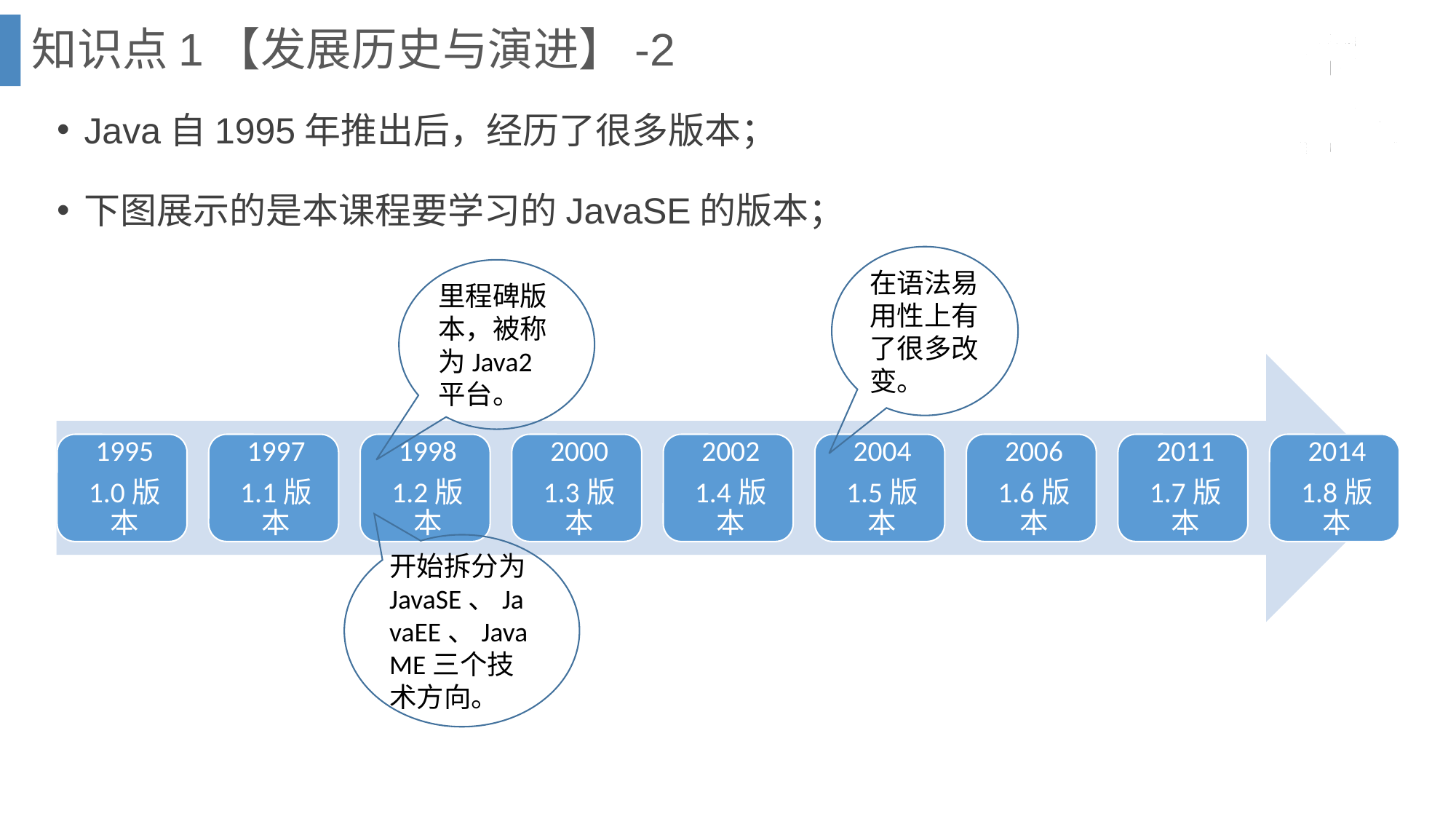

知识点1【发展历史与演进】-2
Java自1995年推出后，经历了很多版本；
下图展示的是本课程要学习的JavaSE的版本；
在语法易用性上有了很多改变。
里程碑版本，被称为Java2平台。
1995
1.0版本
1997
1.1版本
1998
1.2版本
2000
1.3版本
2002
1.4版本
2004
1.5版本
2006
1.6版本
2011
1.7版本
2014
1.8版本
开始拆分为JavaSE、JavaEE、JavaME三个技术方向。